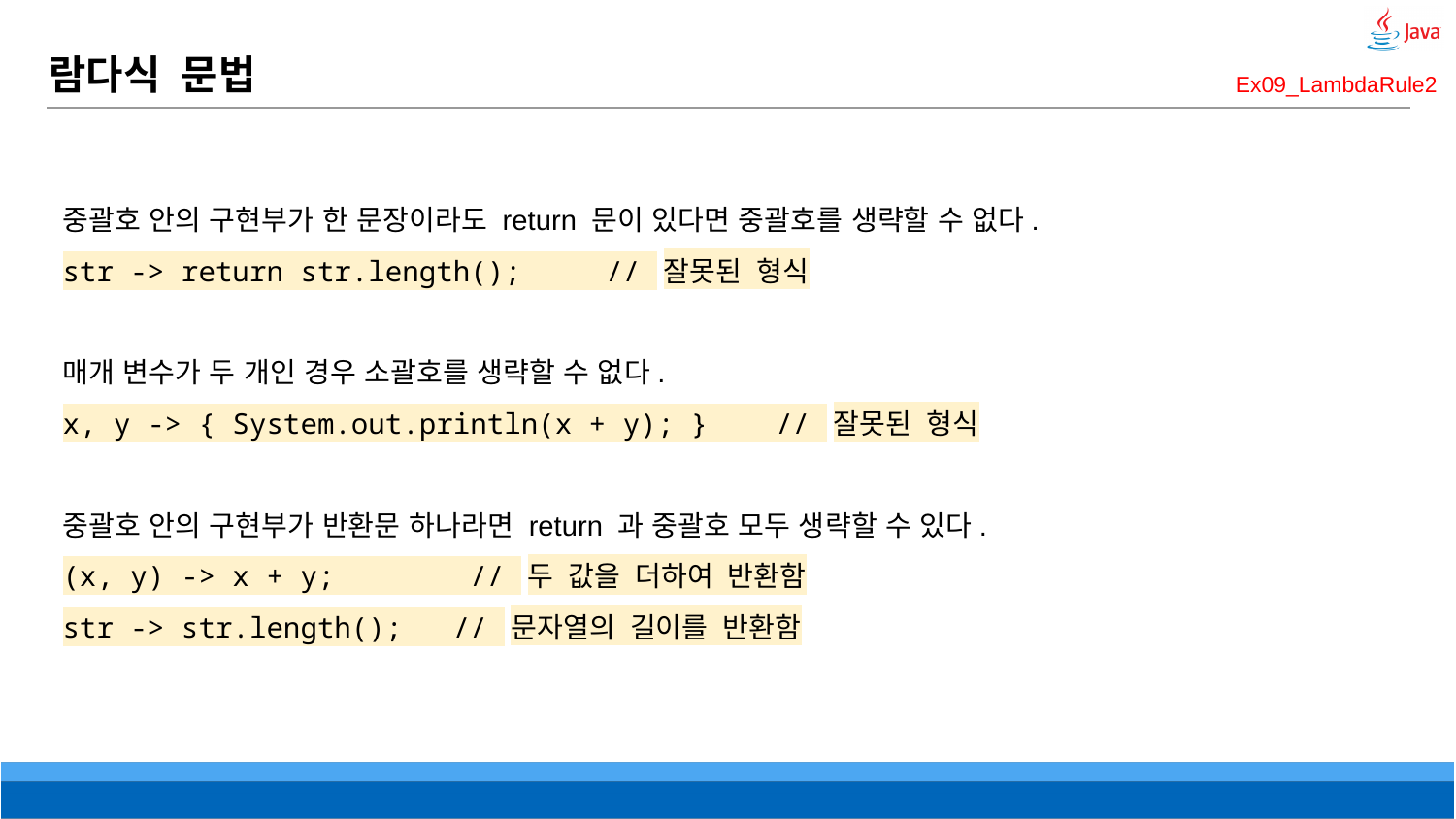

# 람다식 문법
Ex09_LambdaRule2
중괄호 안의 구현부가 한 문장이라도 return 문이 있다면 중괄호를 생략할 수 없다.
str -> return str.length();     // 잘못된 형식

매개 변수가 두 개인 경우 소괄호를 생략할 수 없다.
x, y -> { System.out.println(x + y); }    // 잘못된 형식

중괄호 안의 구현부가 반환문 하나라면 return 과 중괄호 모두 생략할 수 있다.
(x, y) -> x + y;        // 두 값을 더하여 반환함
str -> str.length();   // 문자열의 길이를 반환함